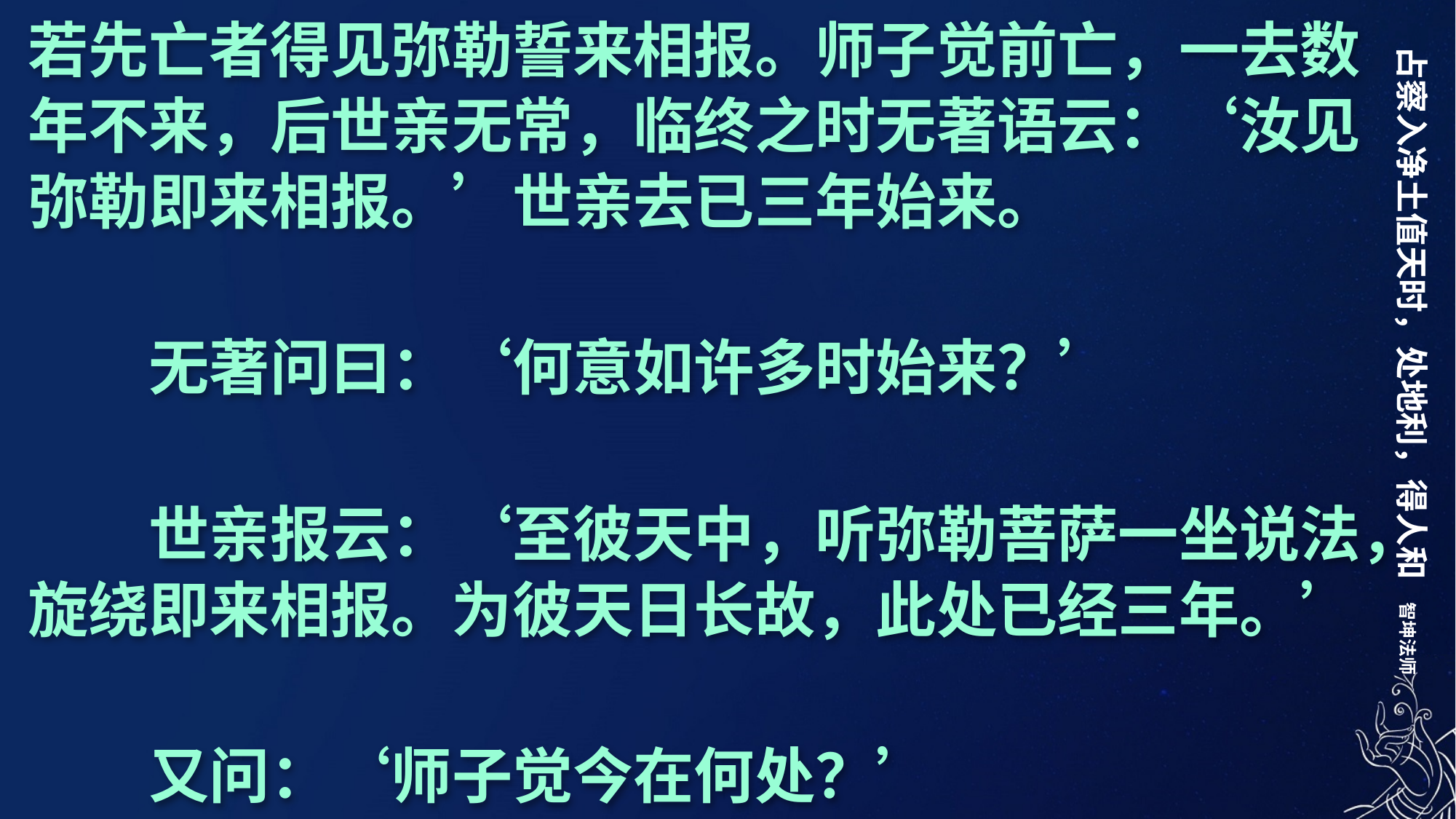

若先亡者得见弥勒誓来相报。师子觉前亡，一去数年不来，后世亲无常，临终之时无著语云：‘汝见弥勒即来相报。’世亲去已三年始来。

　　无著问曰：‘何意如许多时始来？’

　　世亲报云：‘至彼天中，听弥勒菩萨一坐说法，旋绕即来相报。为彼天日长故，此处已经三年。’

　　又问：‘师子觉今在何处？’